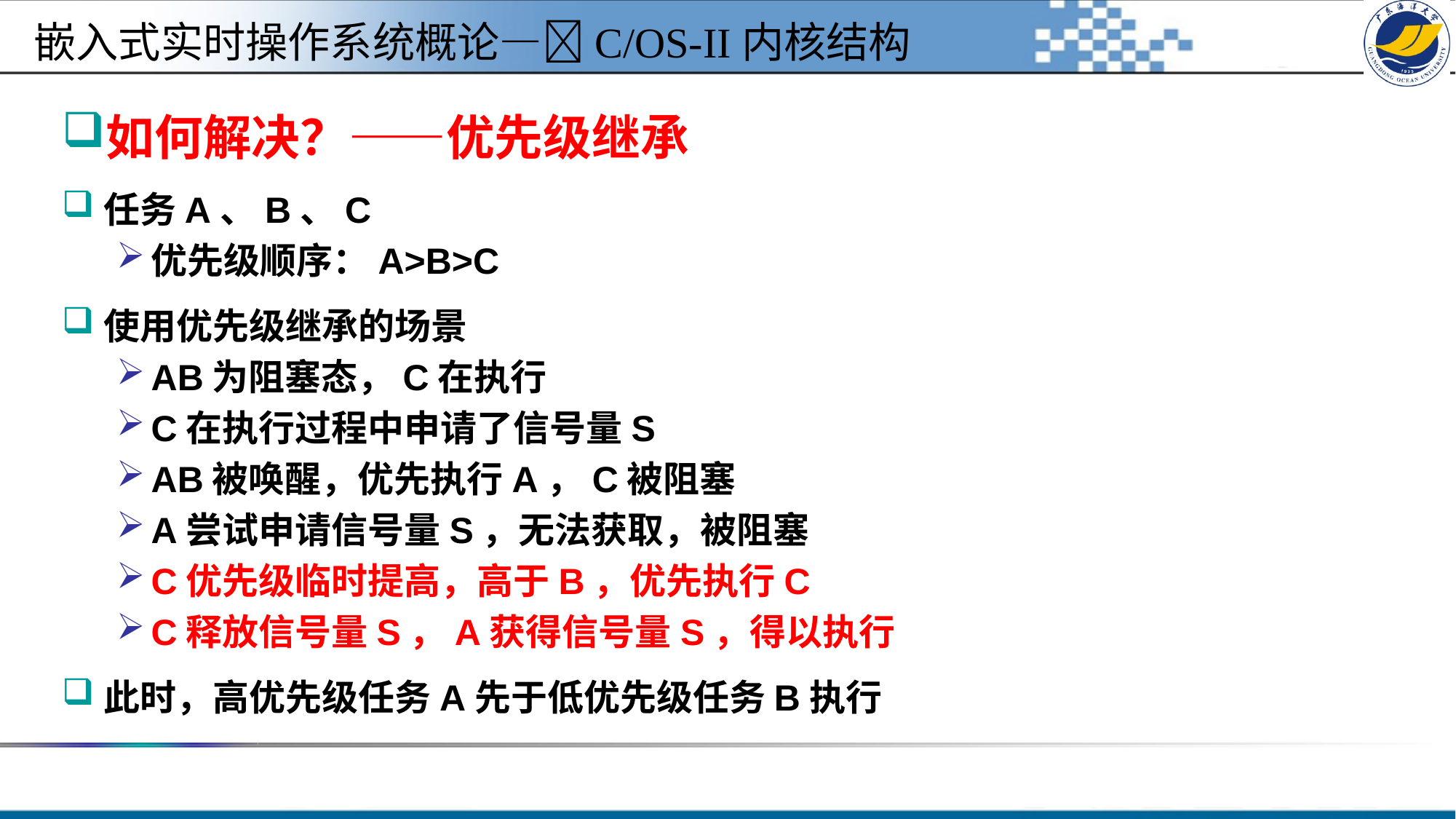

#
嵌入式实时操作系统概论—μC/OS-II内核结构
如何解决？——优先级继承
任务A、B、C
优先级顺序：A>B>C
使用优先级继承的场景
AB为阻塞态，C在执行
C在执行过程中申请了信号量S
AB被唤醒，优先执行A，C被阻塞
A尝试申请信号量S，无法获取，被阻塞
C优先级临时提高，高于B，优先执行C
C释放信号量S，A获得信号量S，得以执行
此时，高优先级任务A先于低优先级任务B执行

67